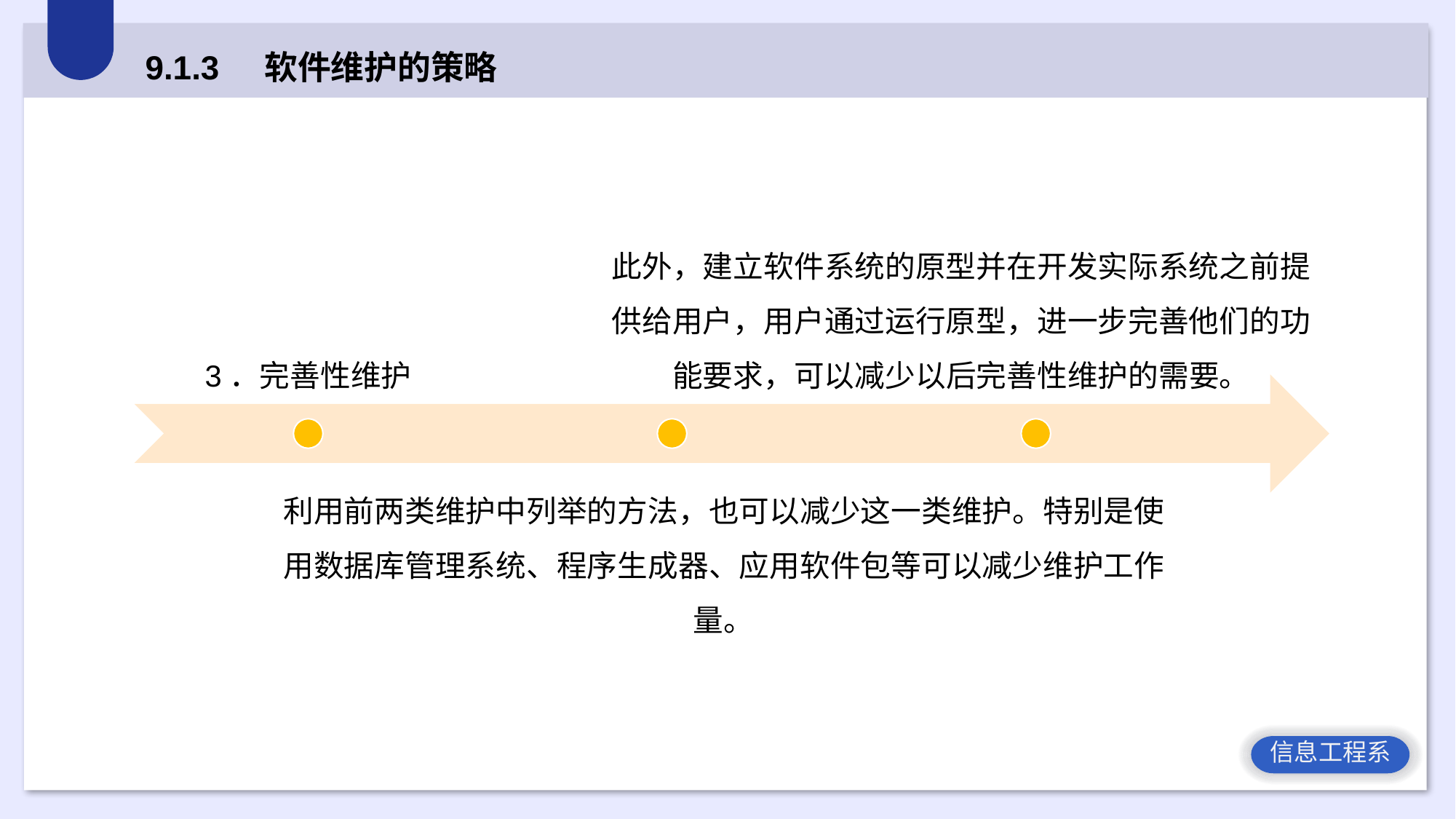

9.1.3    软件维护的策略
此外，建立软件系统的原型并在开发实际系统之前提供给用户，用户通过运行原型，进一步完善他们的功能要求，可以减少以后完善性维护的需要。
3．完善性维护

利用前两类维护中列举的方法，也可以减少这一类维护。特别是使用数据库管理系统、程序生成器、应用软件包等可以减少维护工作量。